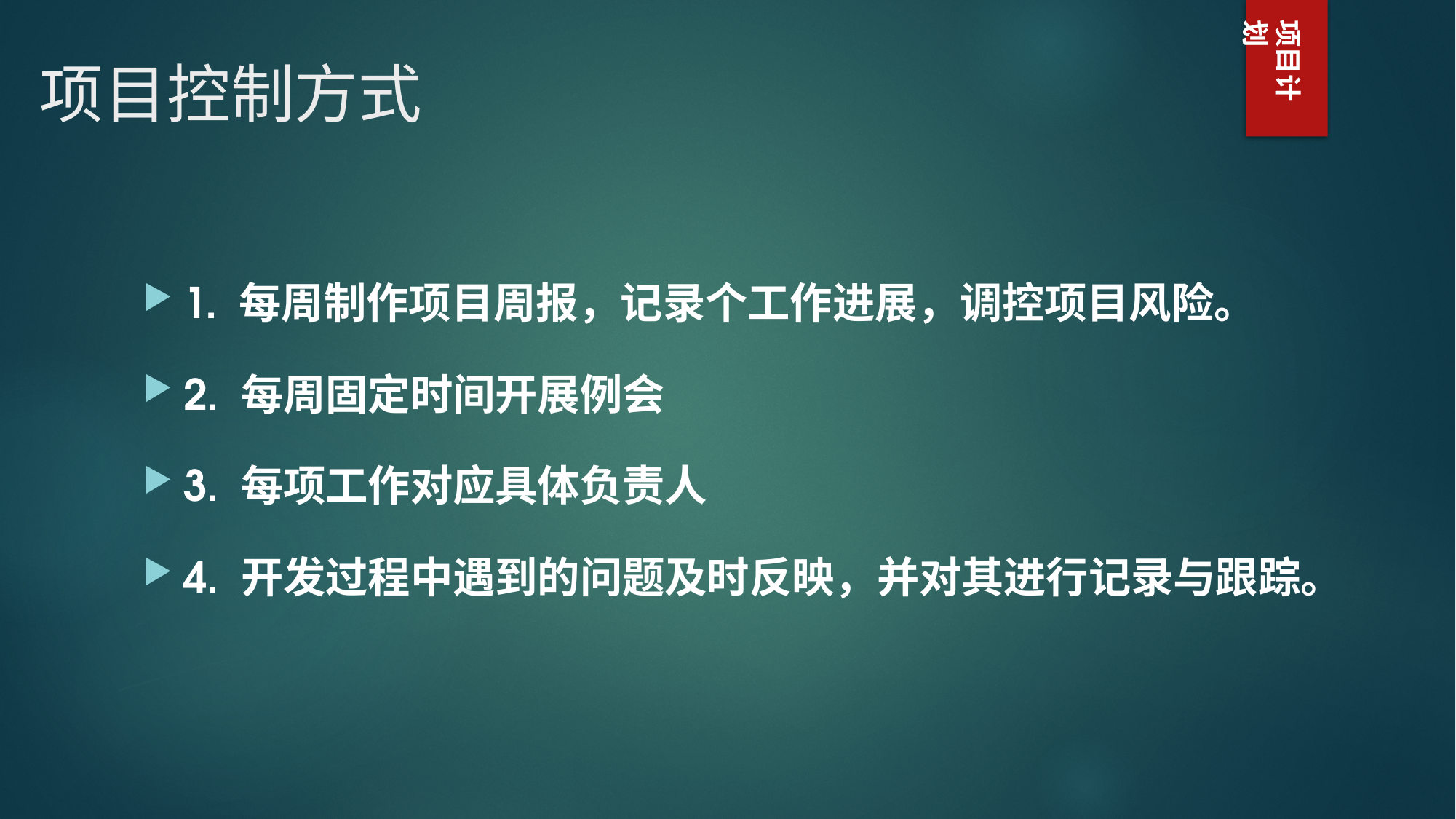

# 项目控制方式
项目计划
1. 每周制作项目周报，记录个工作进展，调控项目风险。
2. 每周固定时间开展例会
3. 每项工作对应具体负责人
4. 开发过程中遇到的问题及时反映，并对其进行记录与跟踪。